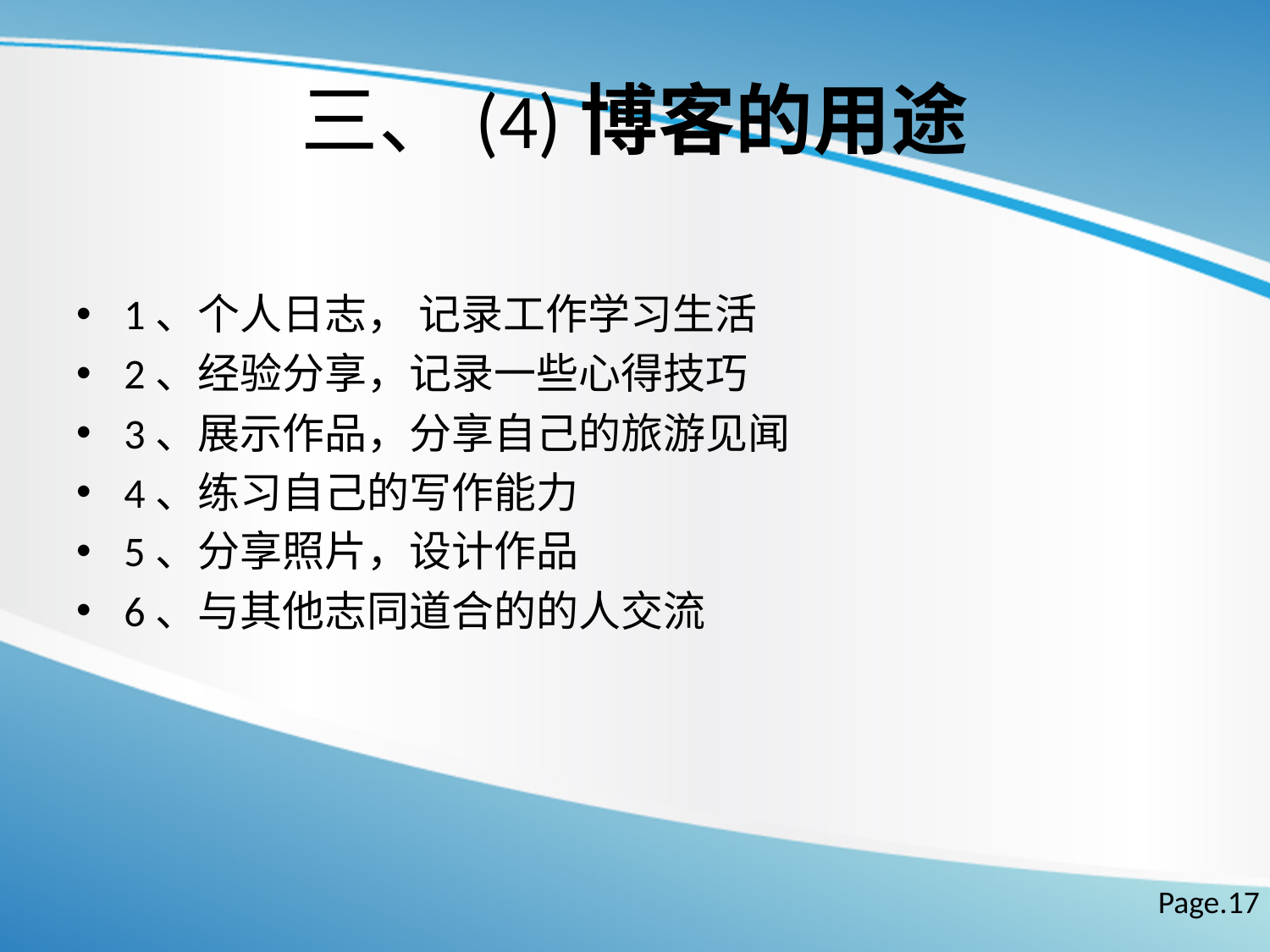

# 三、(4)博客的用途

1、个人日志， 记录工作学习生活
2、经验分享，记录一些心得技巧
3、展示作品，分享自己的旅游见闻
4、练习自己的写作能力
5、分享照片，设计作品
6、与其他志同道合的的人交流

Page.17